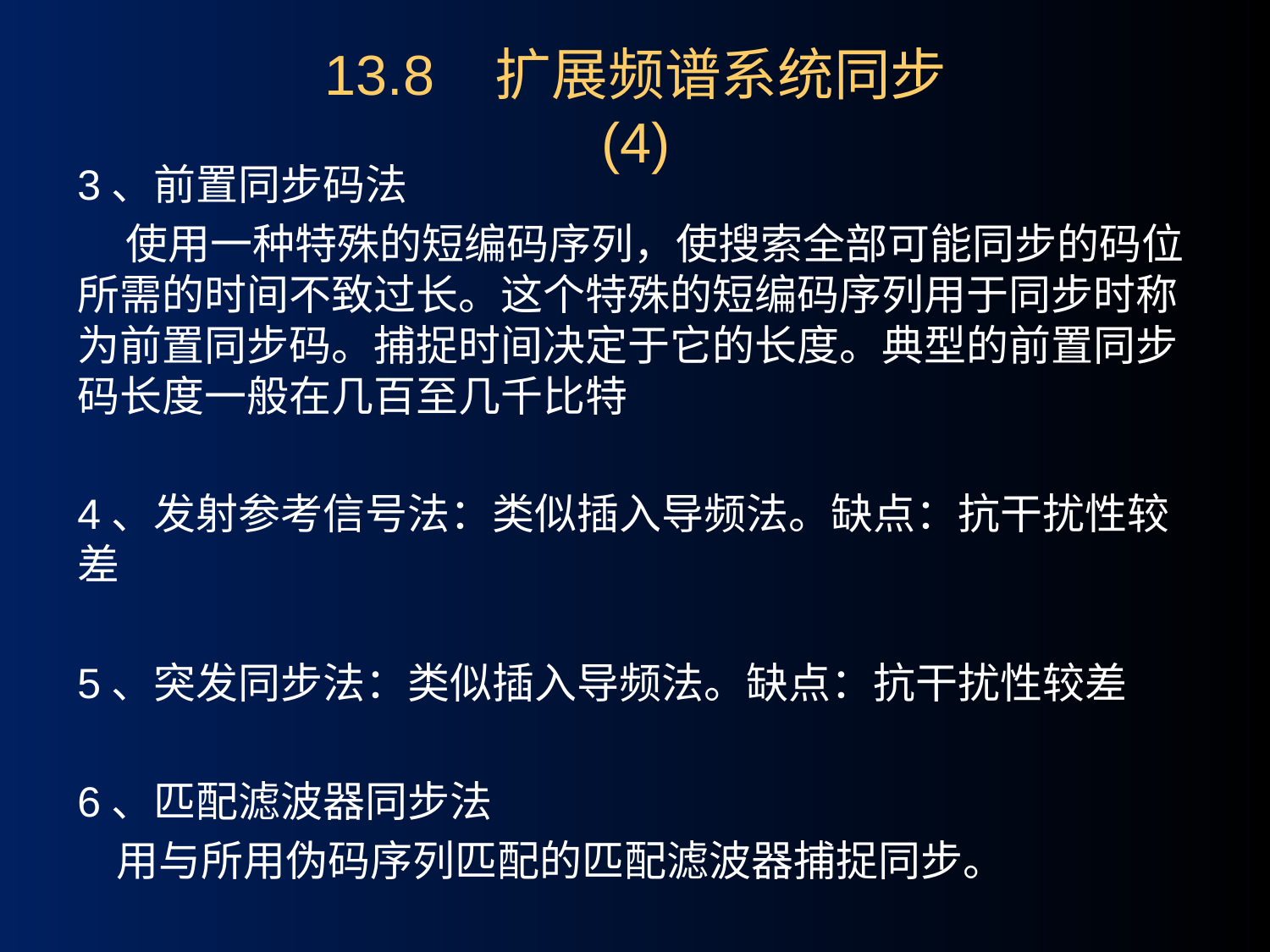

# 13.8   扩展频谱系统同步 (4)
3、前置同步码法
    使用一种特殊的短编码序列，使搜索全部可能同步的码位所需的时间不致过长。这个特殊的短编码序列用于同步时称为前置同步码。捕捉时间决定于它的长度。典型的前置同步码长度一般在几百至几千比特

4、发射参考信号法：类似插入导频法。缺点：抗干扰性较差

5、突发同步法：类似插入导频法。缺点：抗干扰性较差

6、匹配滤波器同步法
   用与所用伪码序列匹配的匹配滤波器捕捉同步。